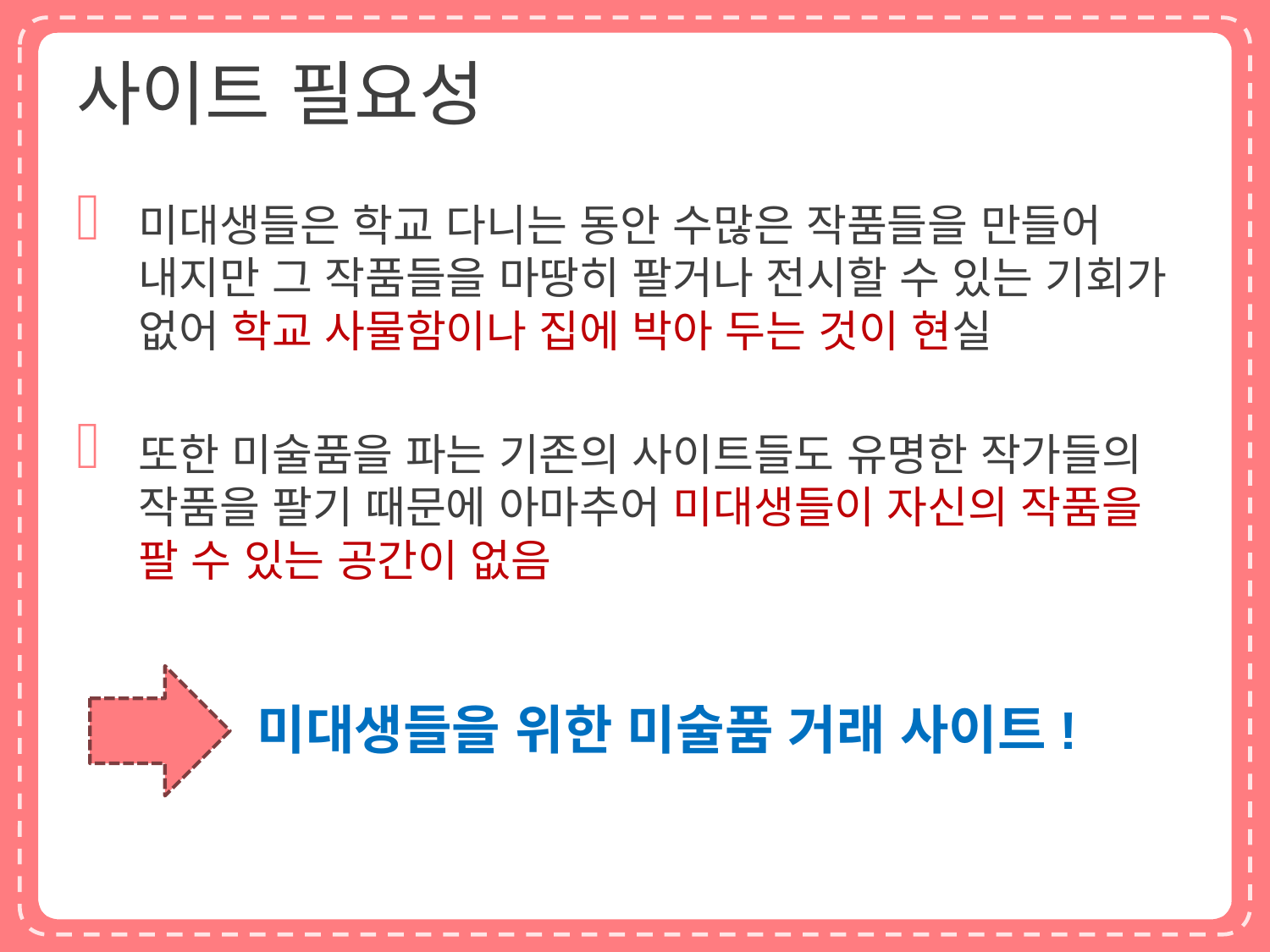

# 사이트 필요성
미대생들은 학교 다니는 동안 수많은 작품들을 만들어 내지만 그 작품들을 마땅히 팔거나 전시할 수 있는 기회가 없어 학교 사물함이나 집에 박아 두는 것이 현실

또한 미술품을 파는 기존의 사이트들도 유명한 작가들의 작품을 팔기 때문에 아마추어 미대생들이 자신의 작품을 팔 수 있는 공간이 없음

미대생들을 위한 미술품 거래 사이트!